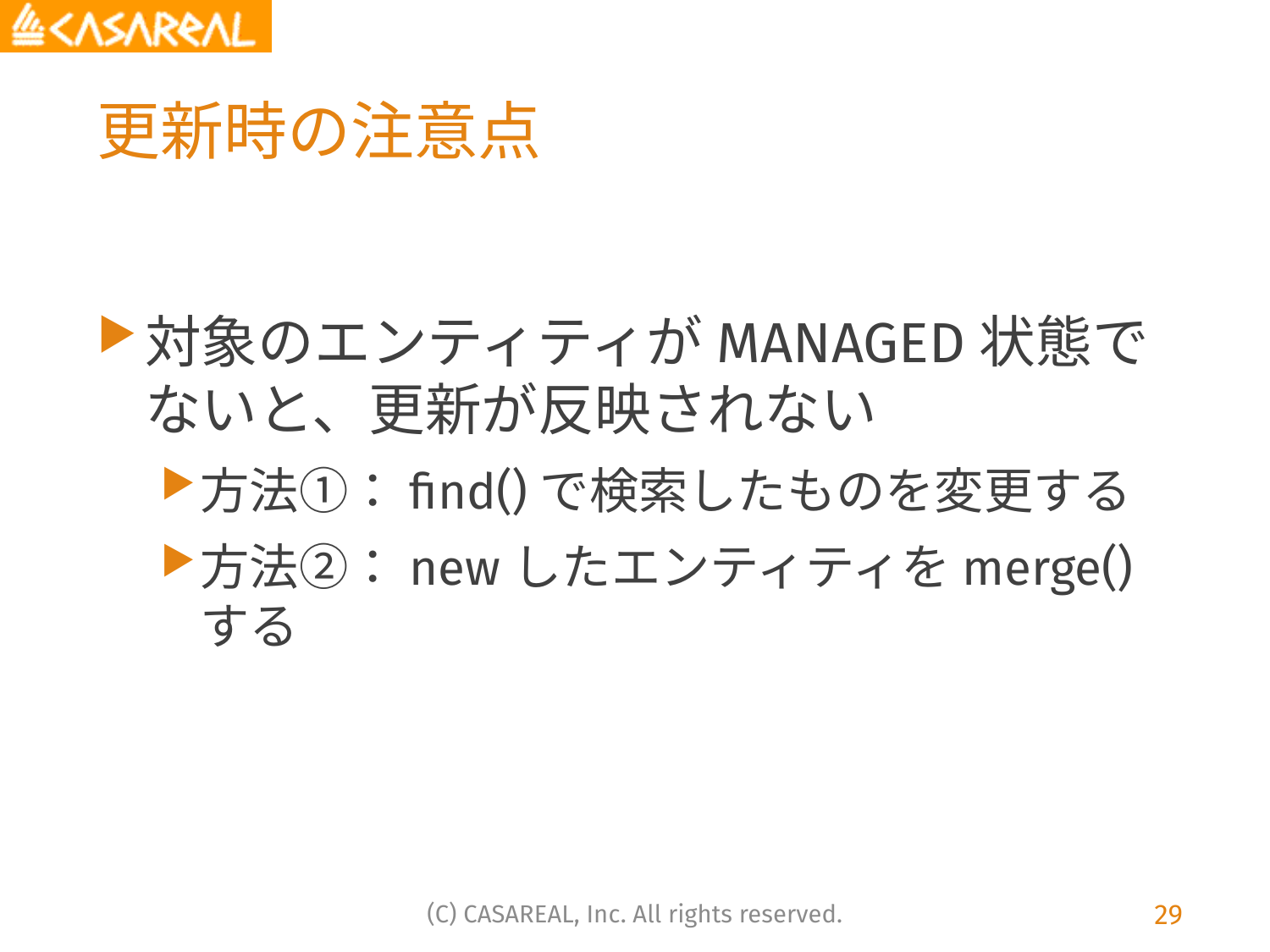

# 更新時の注意点
対象のエンティティがMANAGED状態でないと、更新が反映されない
方法①：find()で検索したものを変更する
方法②：newしたエンティティをmerge()する
(C) CASAREAL, Inc. All rights reserved.
29